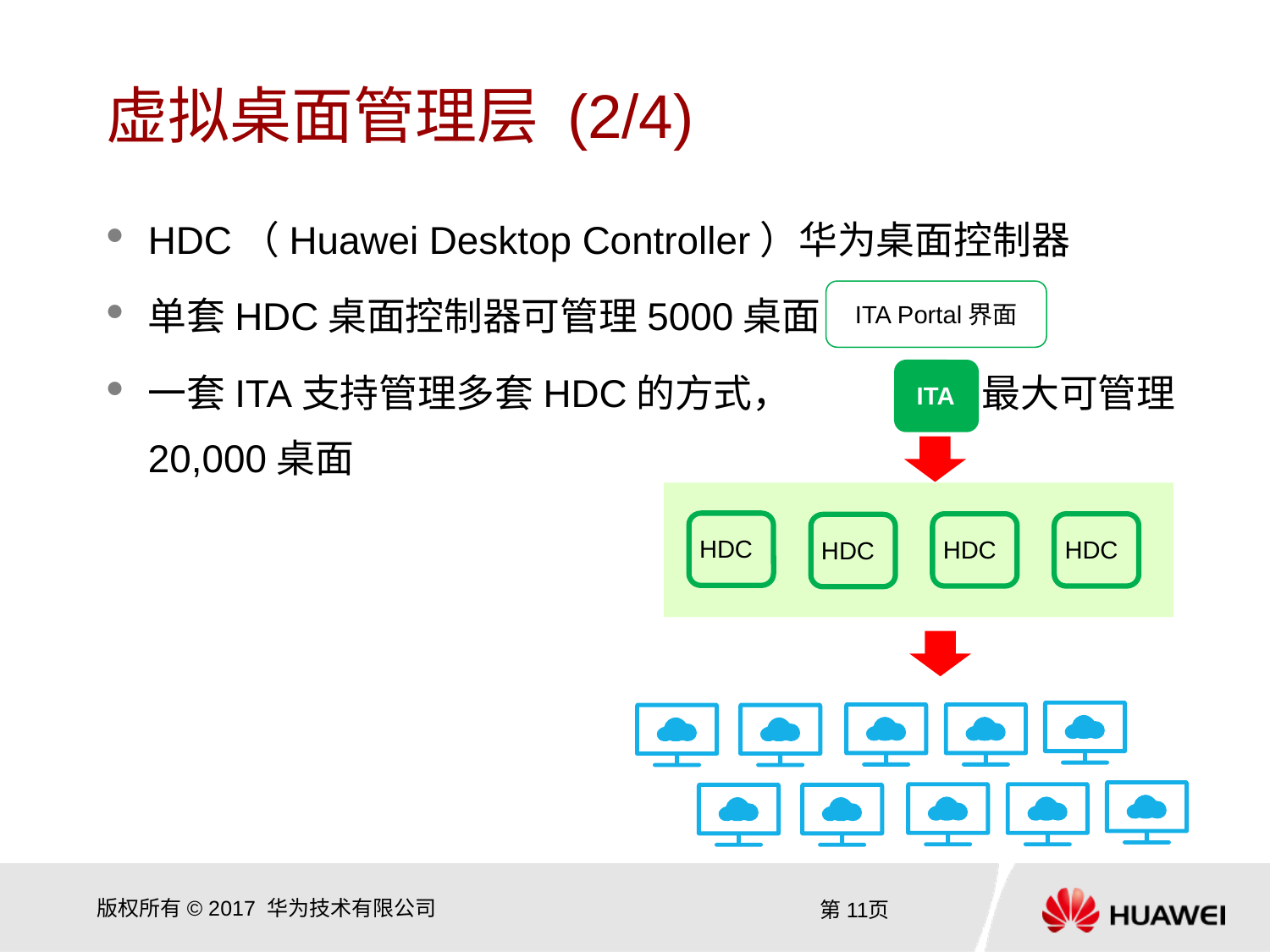

# 虚拟桌面管理层 (2/4)
HDC（Huawei Desktop Controller）华为桌面控制器
单套HDC桌面控制器可管理5000桌面
一套ITA支持管理多套HDC的方式，                      最大可管理20,000桌面
ITA Portal界面

ITA

HDC
HDC
HDC
HDC